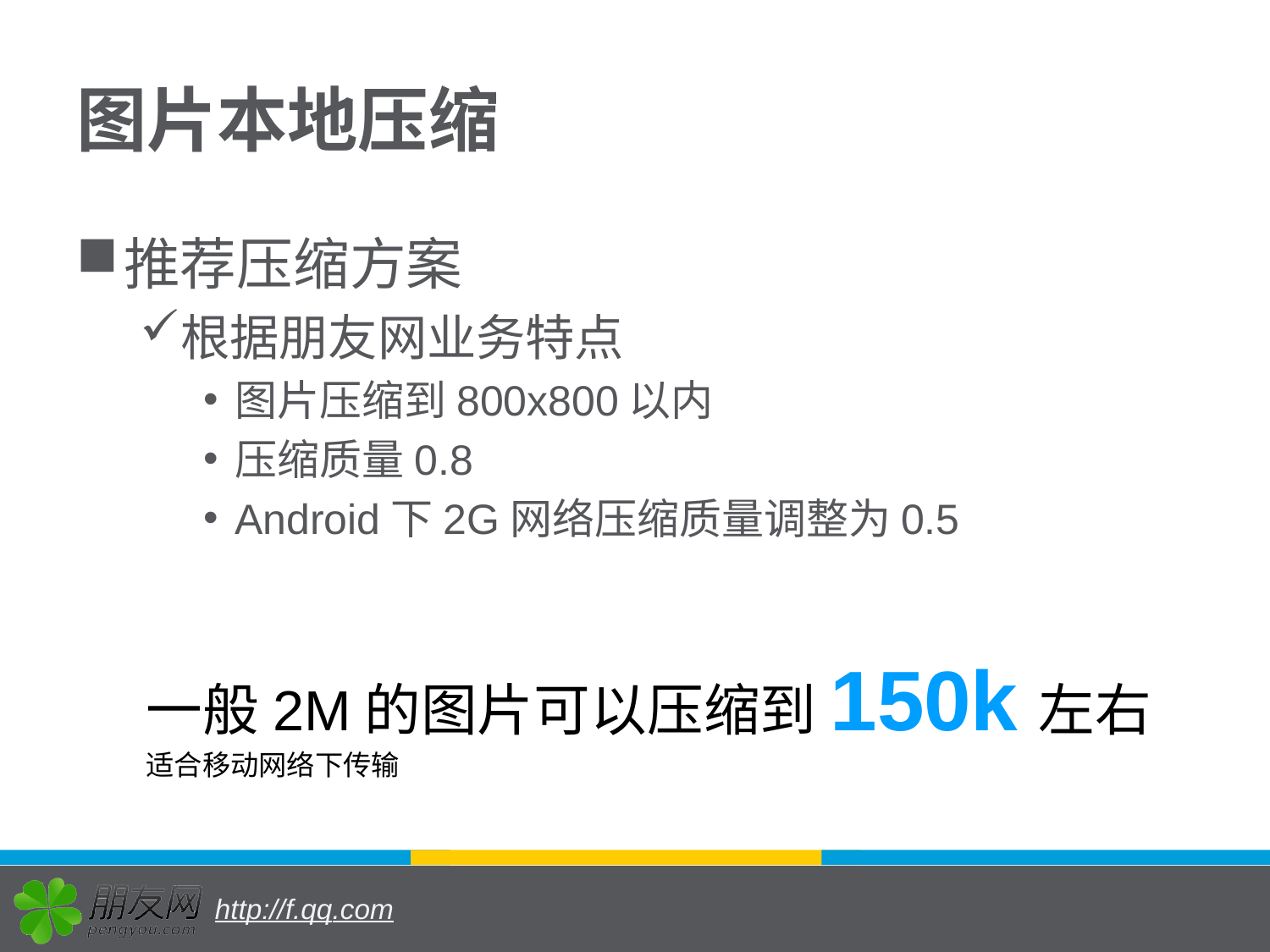

# 图片本地压缩
推荐压缩方案
根据朋友网业务特点
图片压缩到800x800以内
压缩质量0.8
Android下2G网络压缩质量调整为0.5

一般2M的图片可以压缩到150k左右
适合移动网络下传输